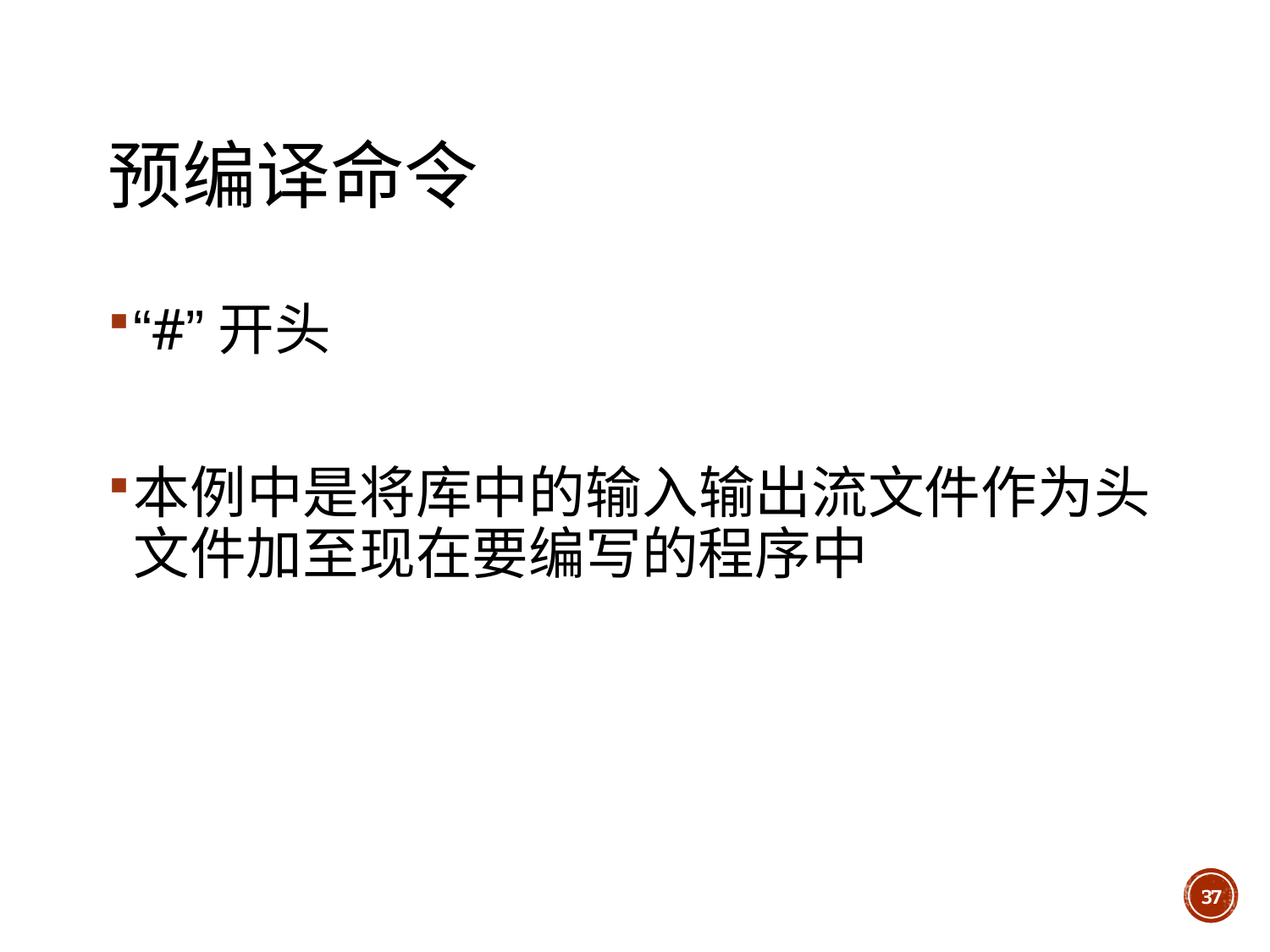

# 预编译命令
“#”开头

本例中是将库中的输入输出流文件作为头文件加至现在要编写的程序中

37